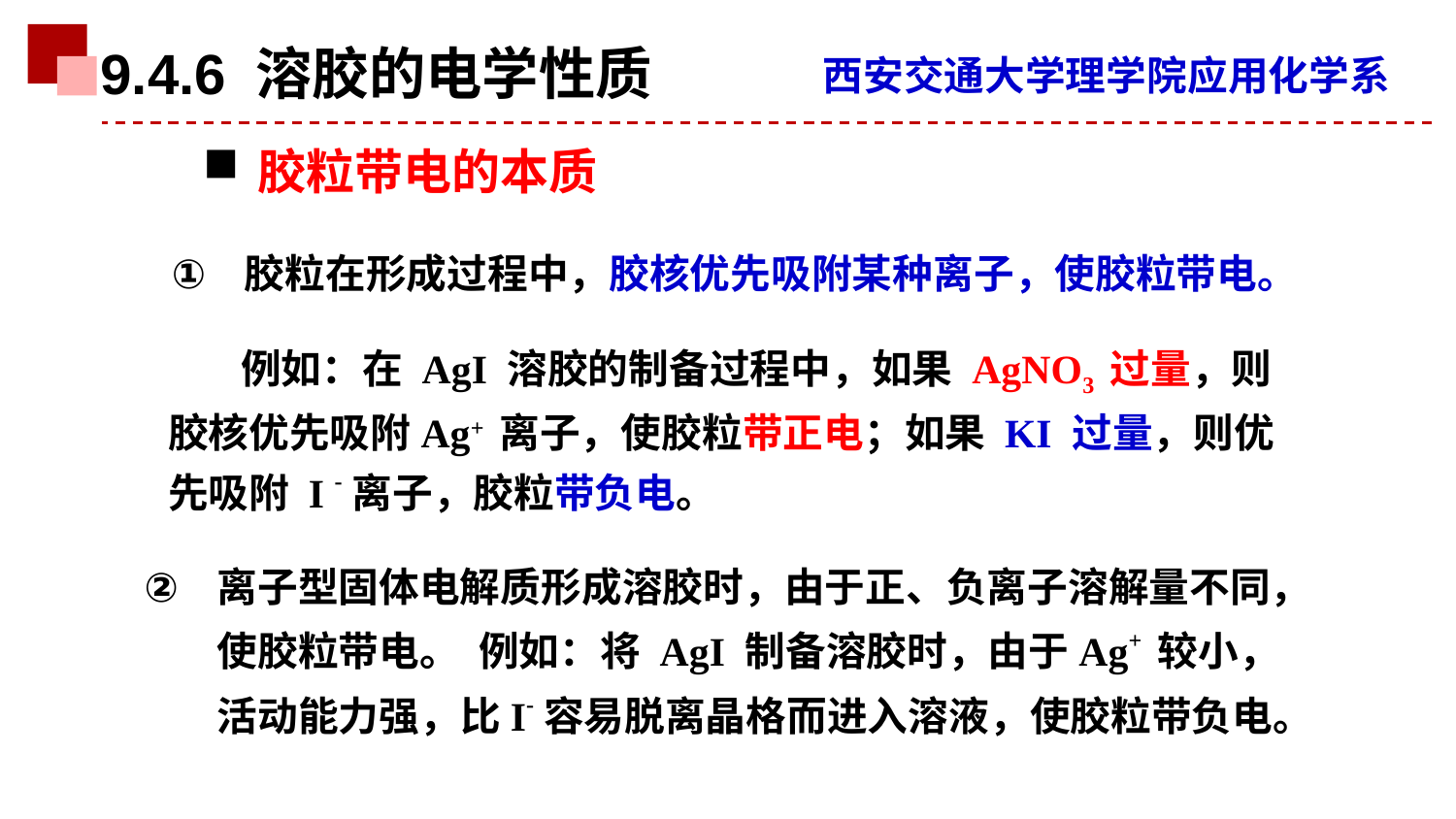

9.4.6 溶胶的电学性质
胶粒带电的本质
胶粒在形成过程中，胶核优先吸附某种离子，使胶粒带电。
例如：在 AgI 溶胶的制备过程中，如果 AgNO3 过量，则胶核优先吸附Ag+ 离子，使胶粒带正电；如果 KI 过量，则优先吸附 I -离子，胶粒带负电。
离子型固体电解质形成溶胶时，由于正、负离子溶解量不同，使胶粒带电。  例如：将 AgI 制备溶胶时，由于Ag+ 较小，活动能力强，比I-容易脱离晶格而进入溶液，使胶粒带负电。